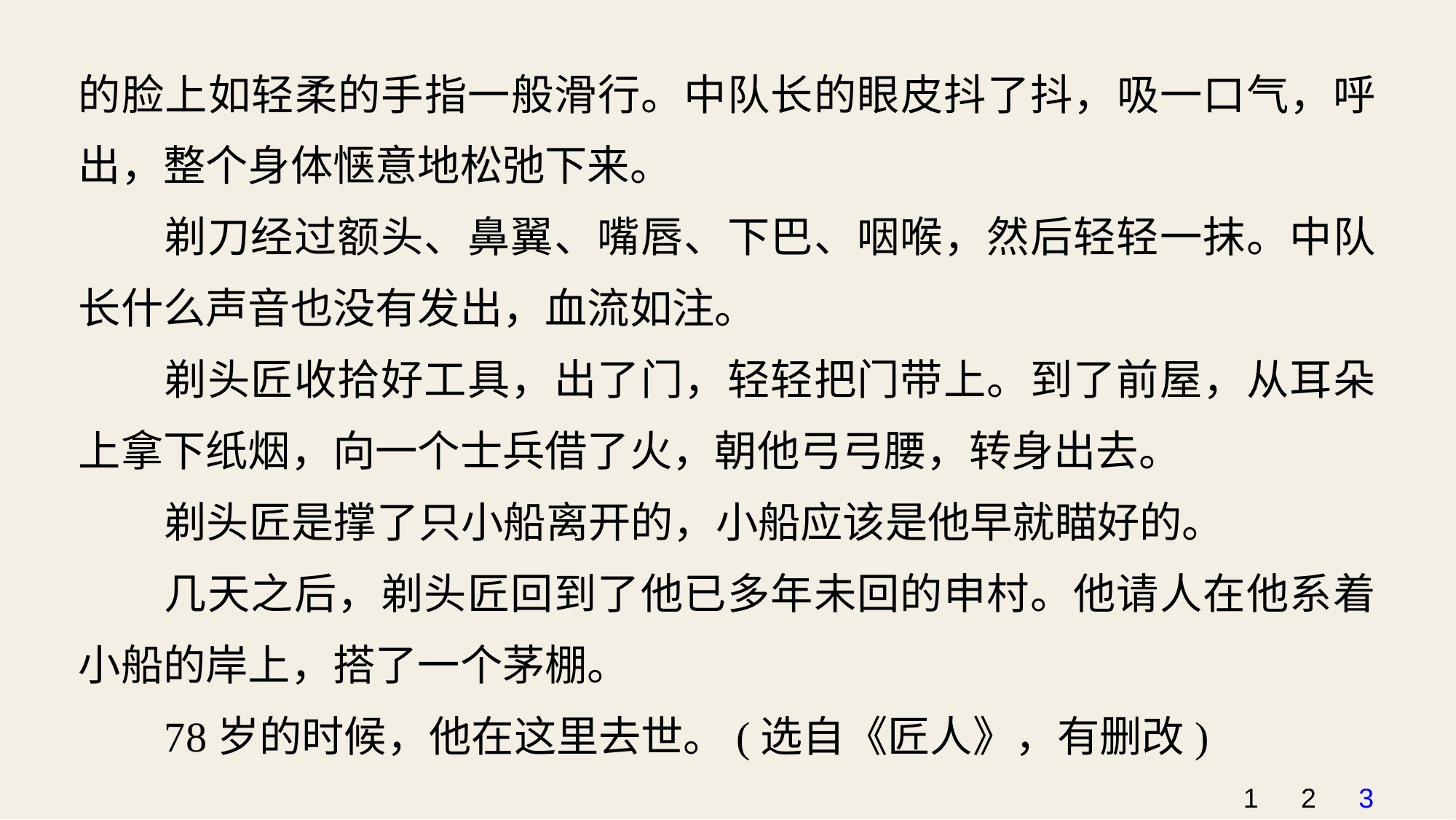

的脸上如轻柔的手指一般滑行。中队长的眼皮抖了抖，吸一口气，呼出，整个身体惬意地松弛下来。
剃刀经过额头、鼻翼、嘴唇、下巴、咽喉，然后轻轻一抹。中队长什么声音也没有发出，血流如注。
剃头匠收拾好工具，出了门，轻轻把门带上。到了前屋，从耳朵上拿下纸烟，向一个士兵借了火，朝他弓弓腰，转身出去。
剃头匠是撑了只小船离开的，小船应该是他早就瞄好的。
几天之后，剃头匠回到了他已多年未回的申村。他请人在他系着小船的岸上，搭了一个茅棚。
78岁的时候，他在这里去世。(选自《匠人》，有删改)
1
2
3